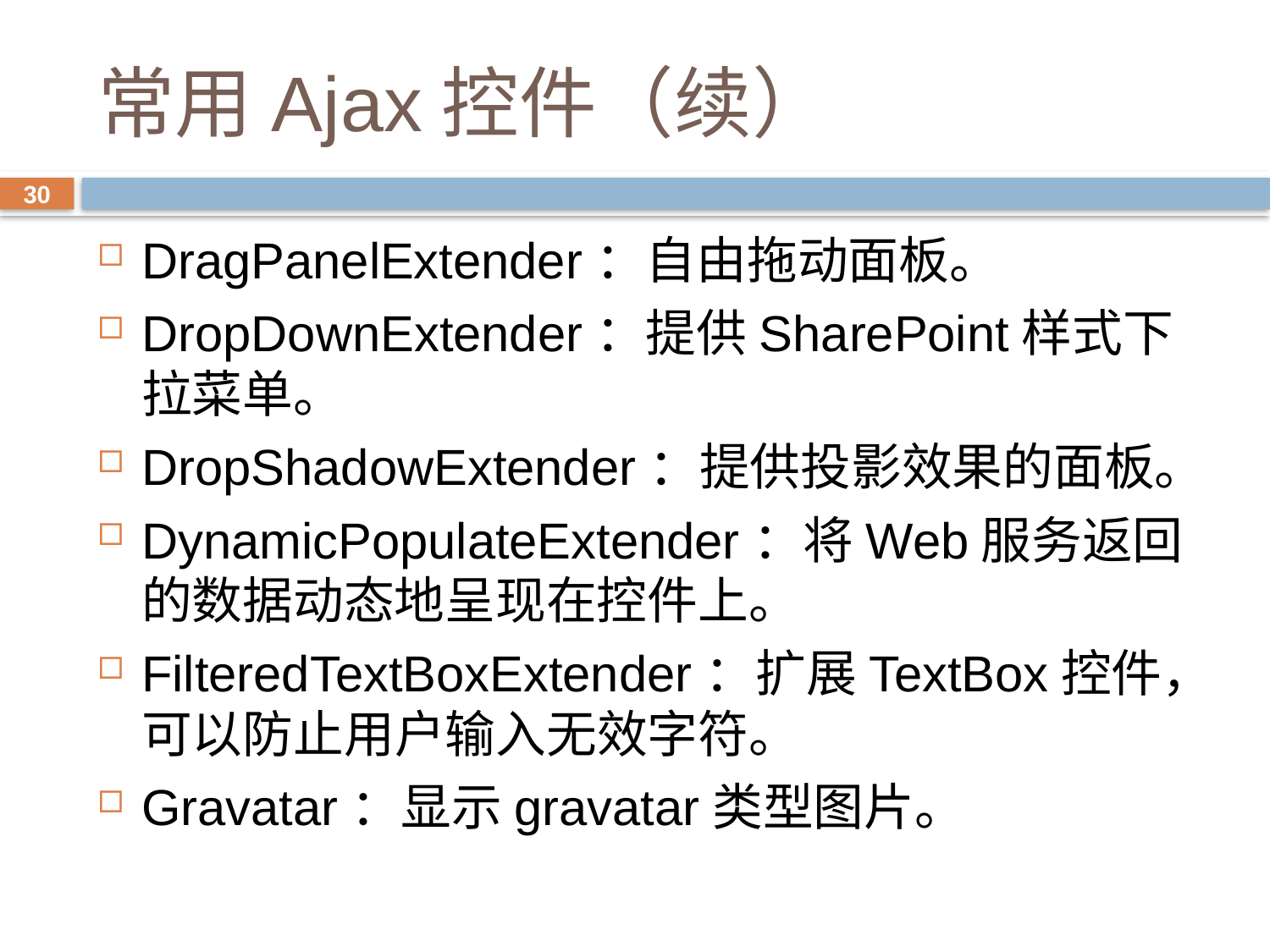

# 常用Ajax控件（续）
30
DragPanelExtender：自由拖动面板。
DropDownExtender：提供SharePoint样式下拉菜单。
DropShadowExtender：提供投影效果的面板。
DynamicPopulateExtender：将Web服务返回的数据动态地呈现在控件上。
FilteredTextBoxExtender：扩展TextBox控件，可以防止用户输入无效字符。
Gravatar：显示gravatar类型图片。